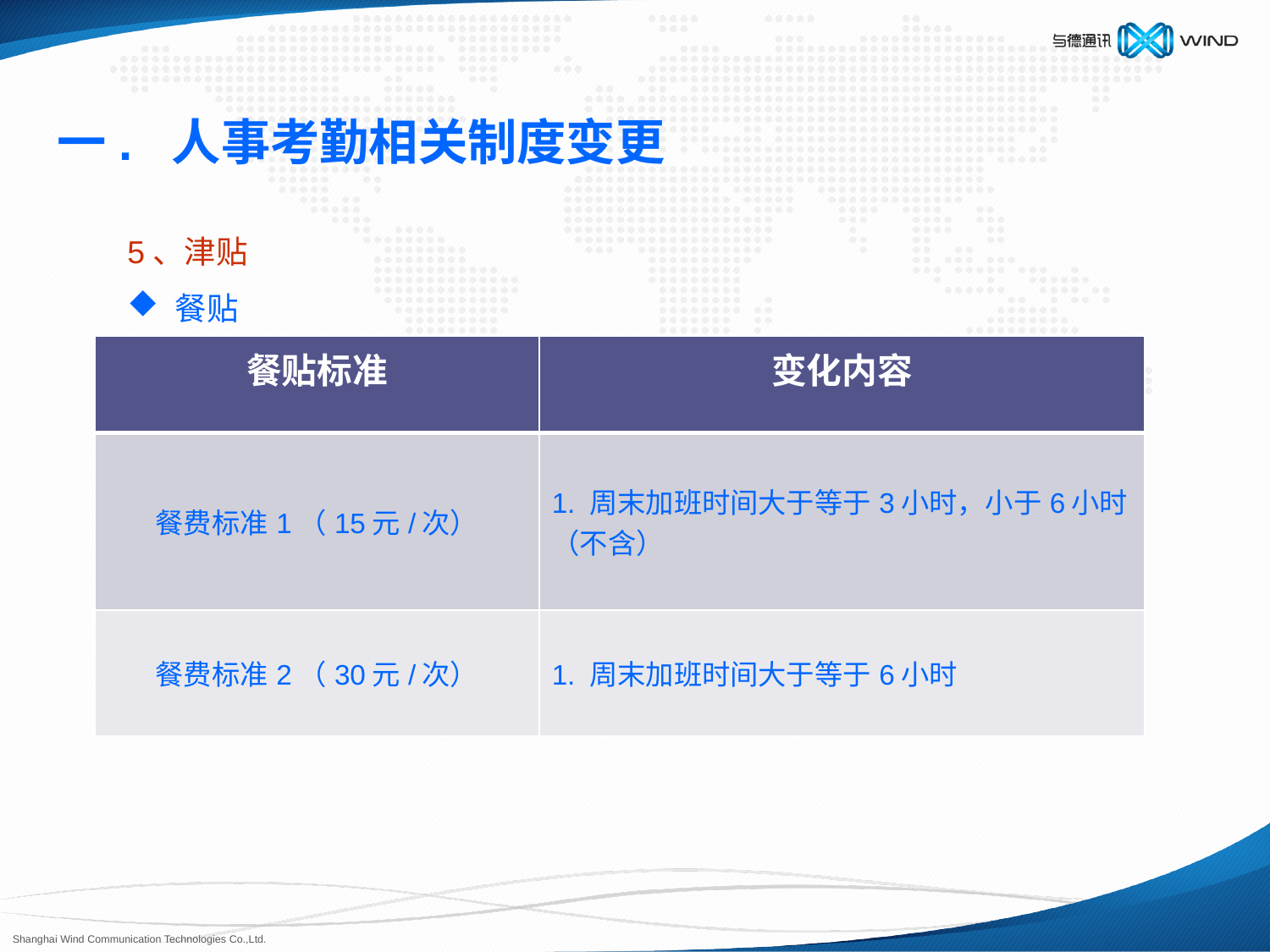

一.  人事考勤相关制度变更
5、津贴
餐贴

| 餐贴标准 | 变化内容 |
| --- | --- |
| 餐费标准1（15元/次） | 1. 周末加班时间大于等于3小时，小于6小时（不含） |
| 餐费标准2（30元/次） | 1. 周末加班时间大于等于6小时 |